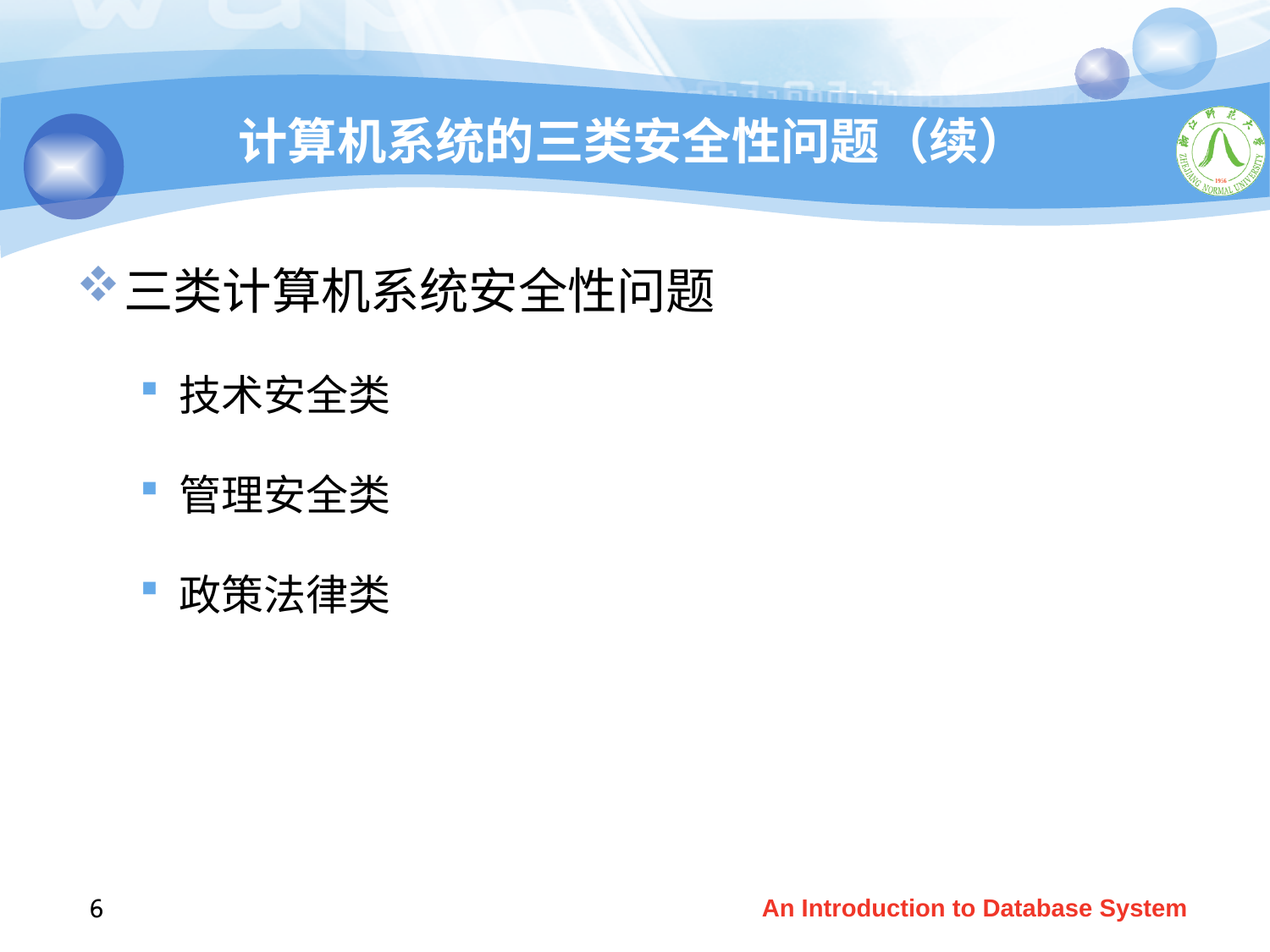

# 计算机系统的三类安全性问题（续）
三类计算机系统安全性问题
技术安全类
管理安全类
政策法律类
6
An Introduction to Database System